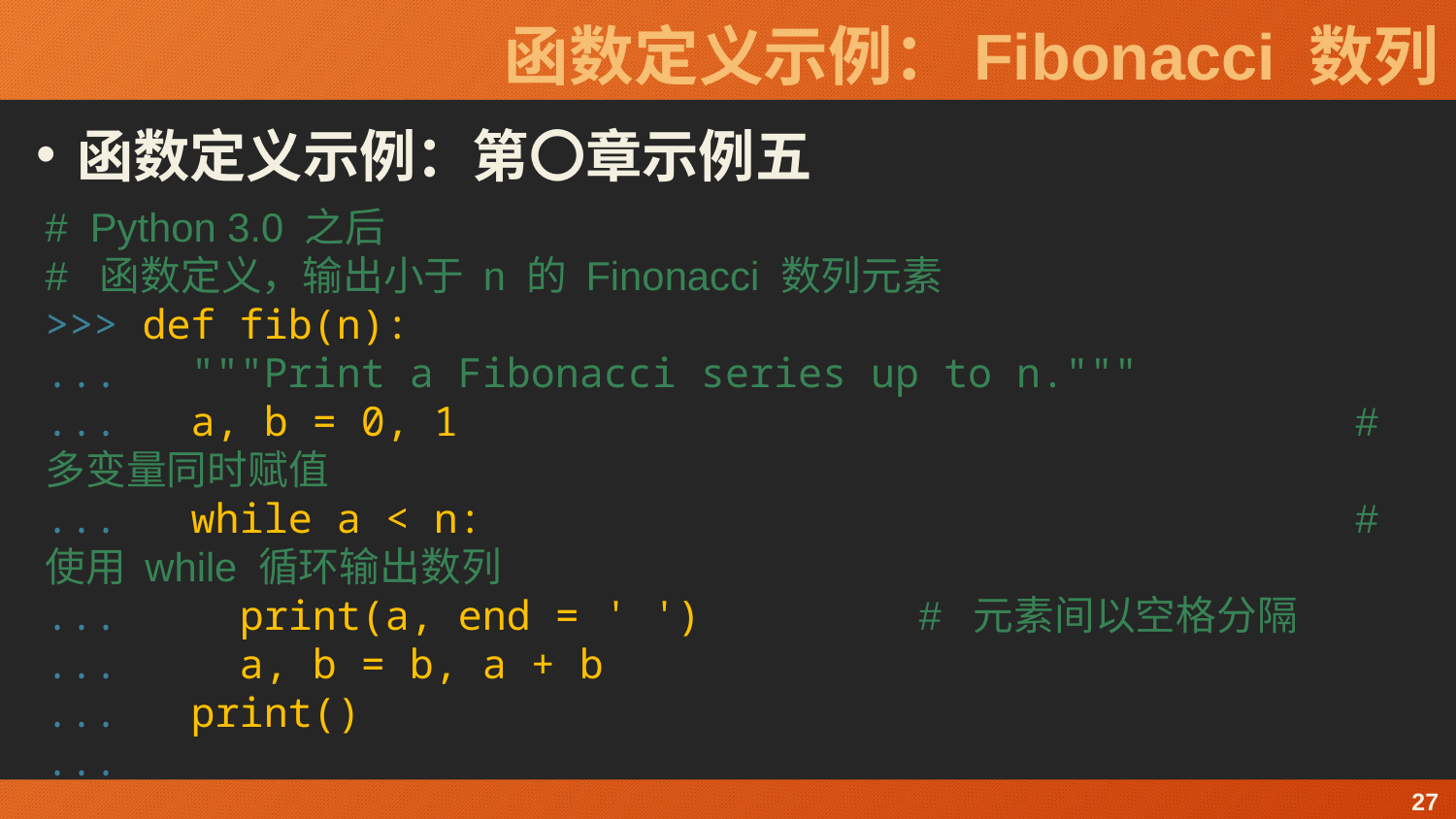

# 函数定义示例：Fibonacci 数列
函数定义示例：第〇章示例五
#  Python 3.0 之后
#  函数定义，输出小于 n 的 Finonacci 数列元素
>>> def fib(n):
...   """Print a Fibonacci series up to n."""
...   a, b = 0, 1							#  多变量同时赋值
...   while a < n:						#  使用 while 循环输出数列
...     print(a, end = ' ')		#  元素间以空格分隔
...     a, b = b, a + b
...   print()
...
27